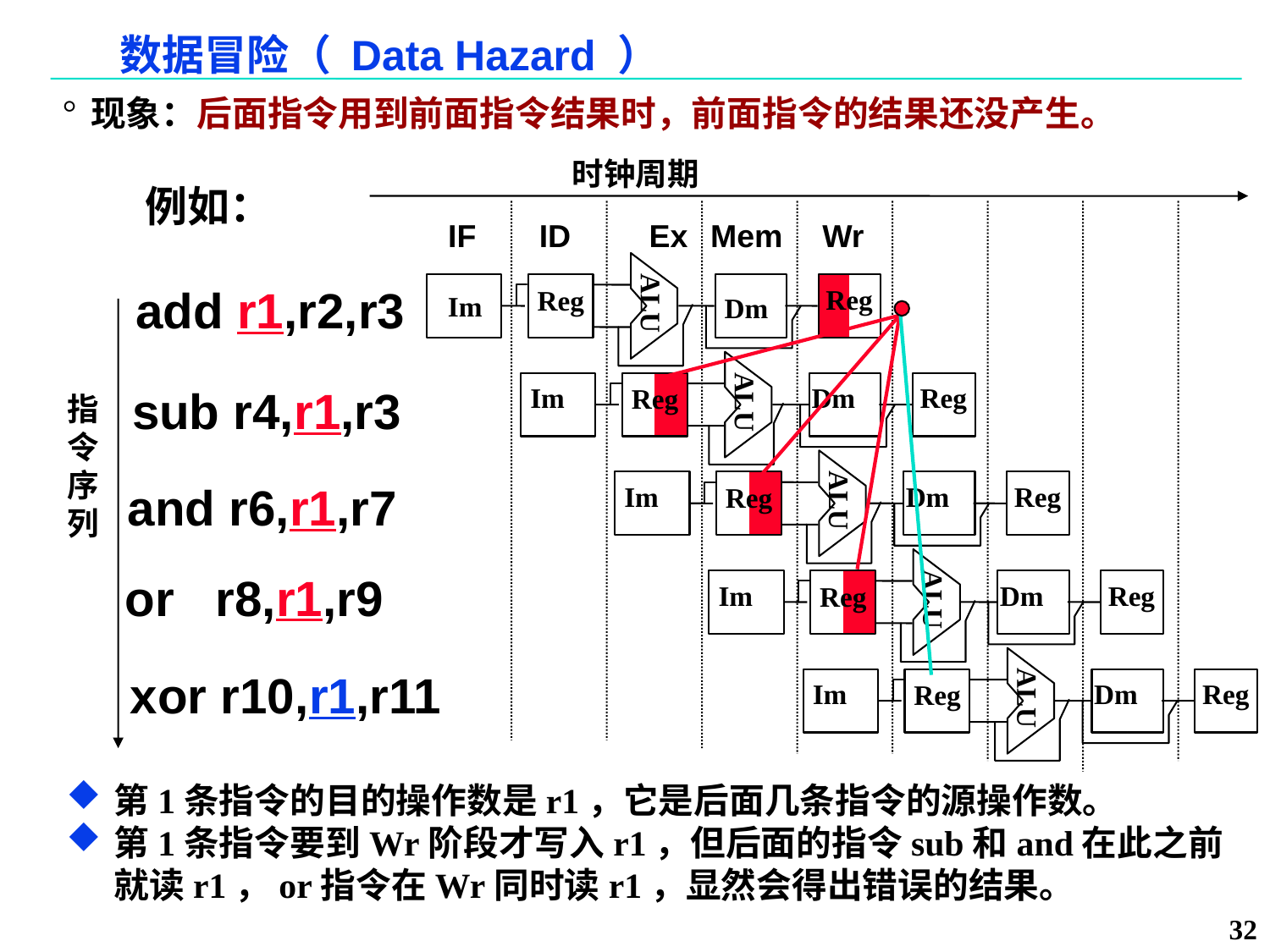

# 数据冒险（ Data Hazard ）
现象：后面指令用到前面指令结果时，前面指令的结果还没产生。
时钟周期
例如：

IF
ID
Ex
Mem
Wr

add r1,r2,r3

Reg
Reg
ALU
Im

Dm

ALU

Im

sub r4,r1,r3
Dm
Reg
Reg
指令序列

ALU
and r6,r1,r7

Im

Dm
Reg
Reg

or   r8,r1,r9

Im
Dm
Reg
Reg
ALU

ALU
xor r10,r1,r11

Im

Dm
Reg
Reg

第1条指令的目的操作数是r1，它是后面几条指令的源操作数。
第1条指令要到Wr阶段才写入r1，但后面的指令sub和and在此之前就读r1，or指令在Wr同时读r1，显然会得出错误的结果。